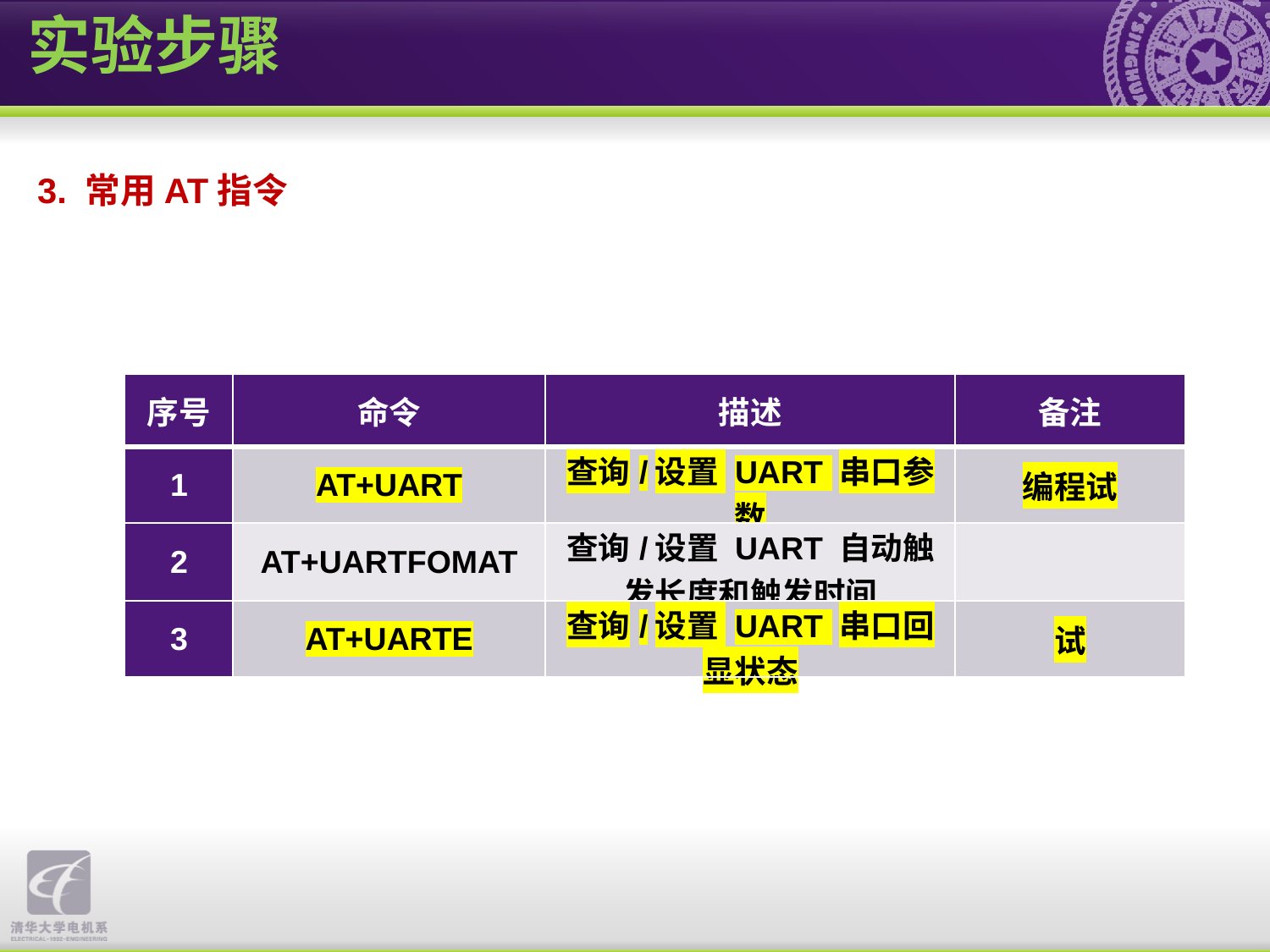

实验步骤
3. 常用AT指令
| 序号 | 命令 | 描述 | 备注 |
| --- | --- | --- | --- |
| 1 | AT+UART | 查询/设置 UART 串口参数 | 编程试 |
| 2 | AT+UARTFOMAT | 查询/设置 UART 自动触发长度和触发时间 |  |
| 3 | AT+UARTE | 查询/设置 UART 串口回显状态 | 试 |